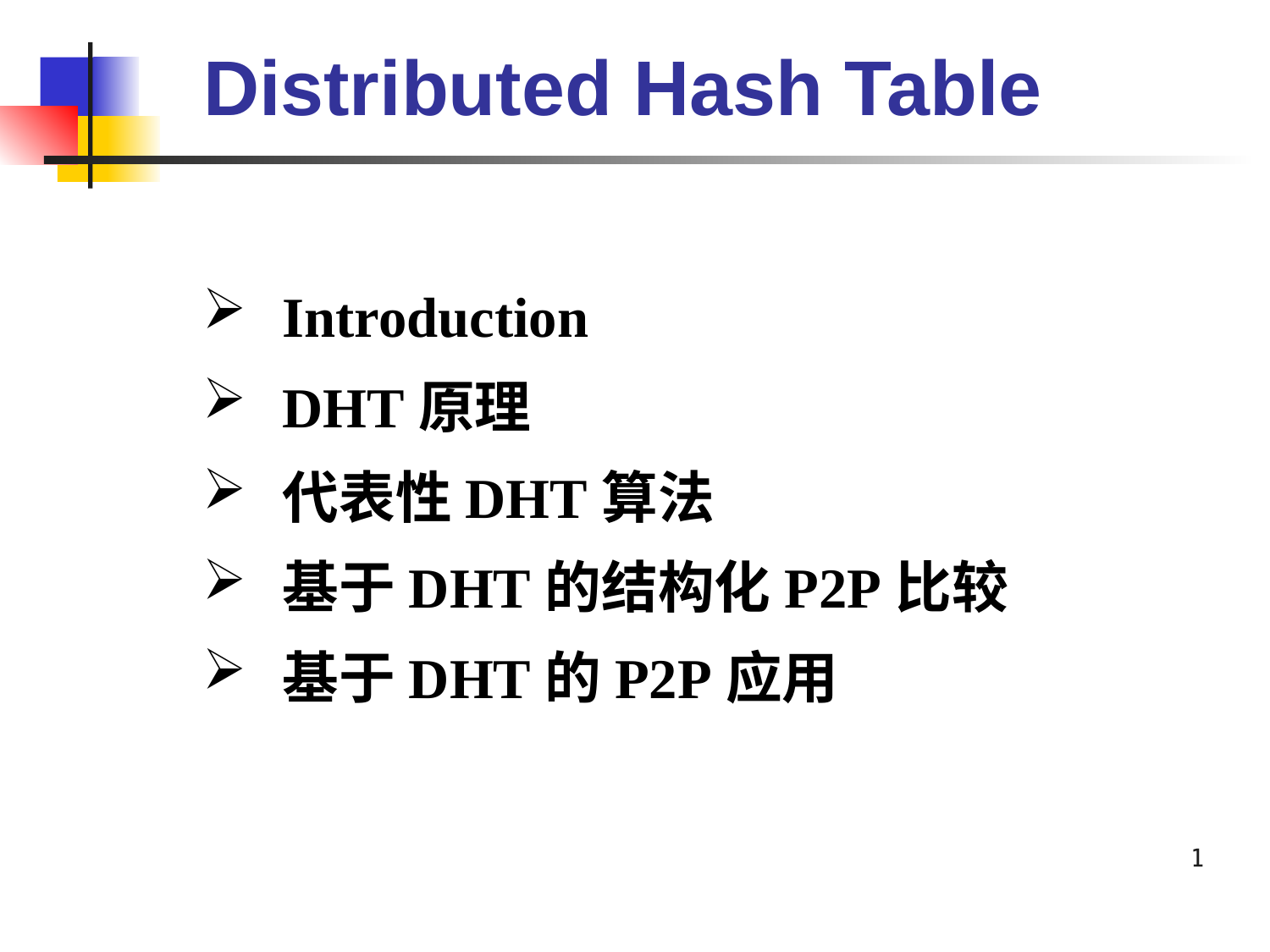

# Distributed Hash Table
Introduction
DHT原理
代表性DHT算法
基于DHT的结构化P2P比较
基于DHT的P2P应用
1